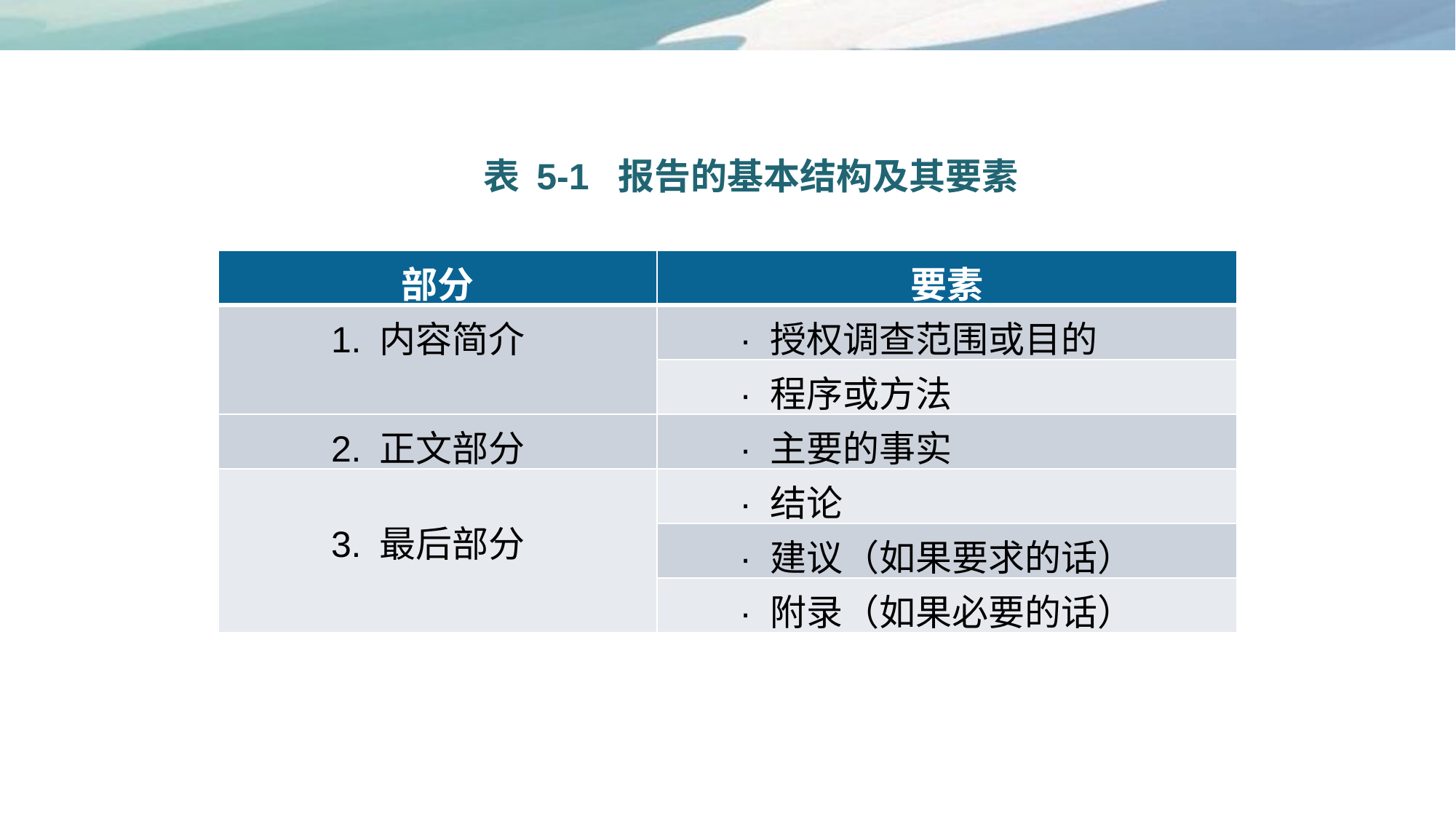

表 5-1  报告的基本结构及其要素
| 部分 | 要素 |
| --- | --- |
| 1. 内容简介 | · 授权调查范围或目的 |
|  | · 程序或方法 |
| 2. 正文部分 | · 主要的事实 |
| 3. 最后部分 | · 结论 |
|  | · 建议（如果要求的话） |
|  | · 附录（如果必要的话） |